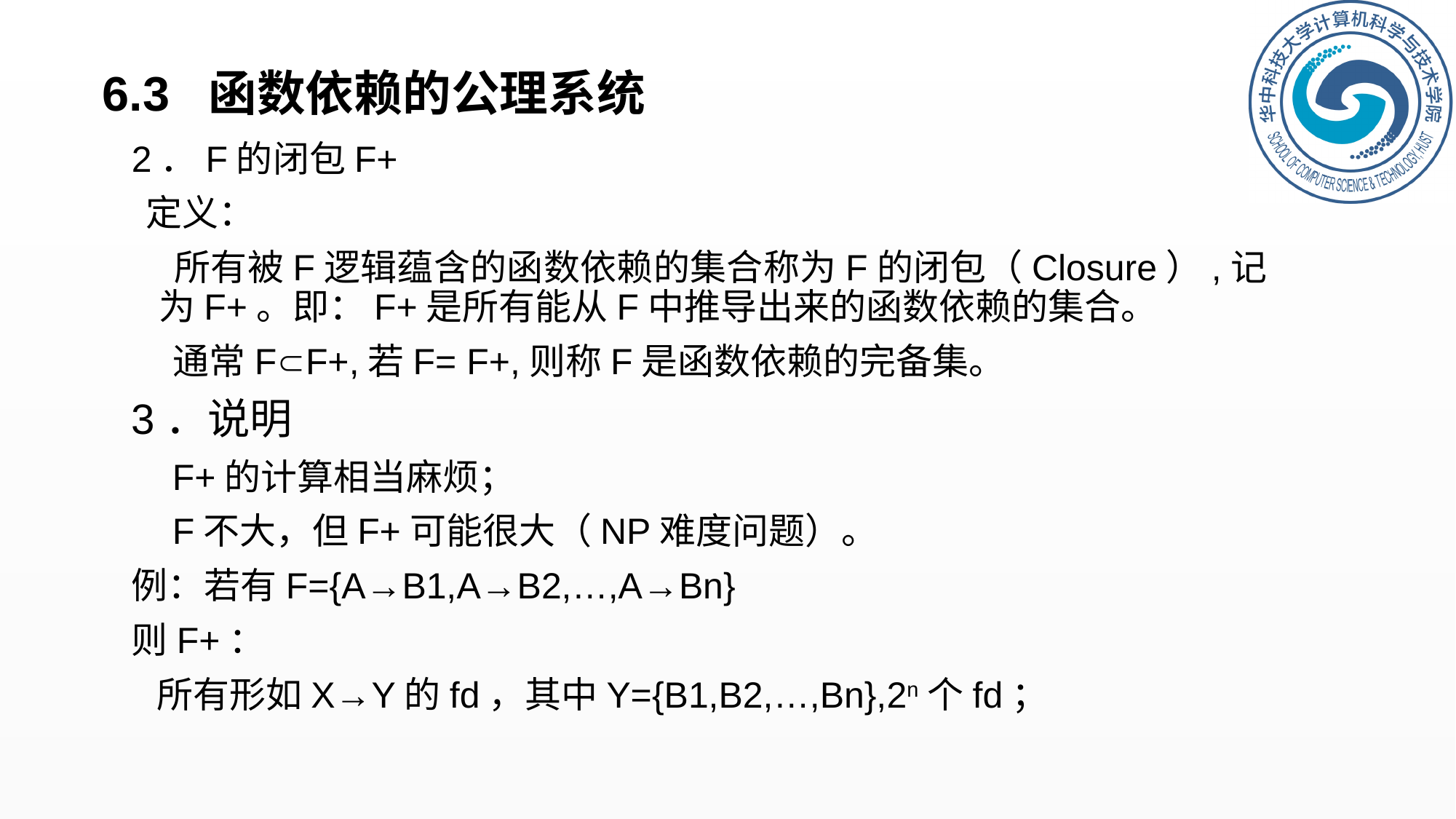

# 6.3  函数依赖的公理系统
2．F的闭包F+
 定义：
    所有被F逻辑蕴含的函数依赖的集合称为F的闭包（Closure）,记为F+。即：F+是所有能从F中推导出来的函数依赖的集合。
    通常F⊂F+,若F= F+,则称F是函数依赖的完备集。
3．说明
    F+的计算相当麻烦；
    F不大，但F+可能很大（NP难度问题）。
例：若有F={A→B1,A→B2,…,A→Bn}
则F+：
  所有形如X→Y的fd，其中Y={B1,B2,…,Bn},2n个fd；